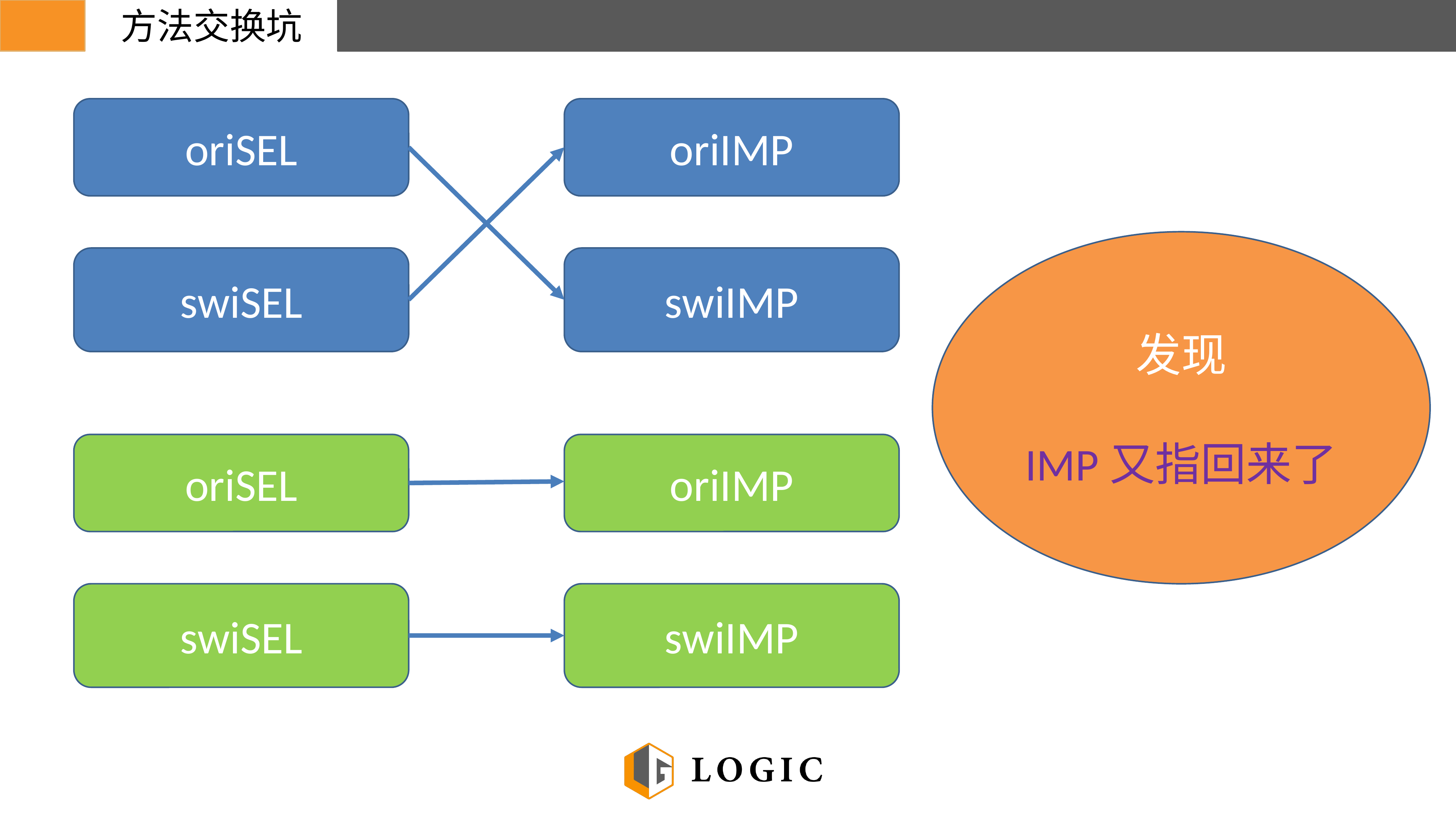

方法交换坑
oriSEL
oriIMP
发现

IMP又指回来了
swiSEL
swiIMP
oriSEL
oriIMP
swiSEL
swiIMP